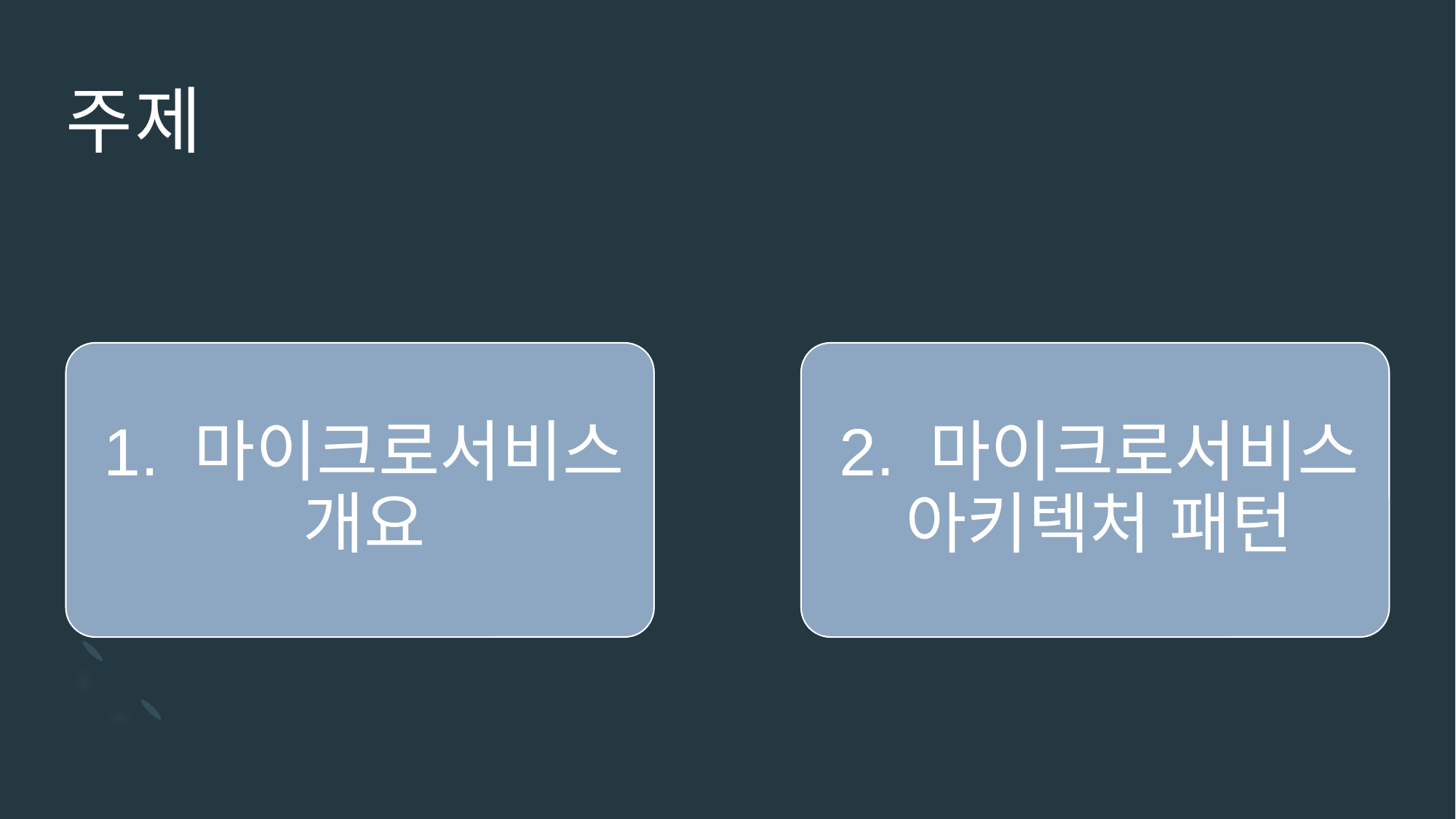

# 주제
1. 마이크로서비스 개요
2. 마이크로서비스 아키텍처 패턴